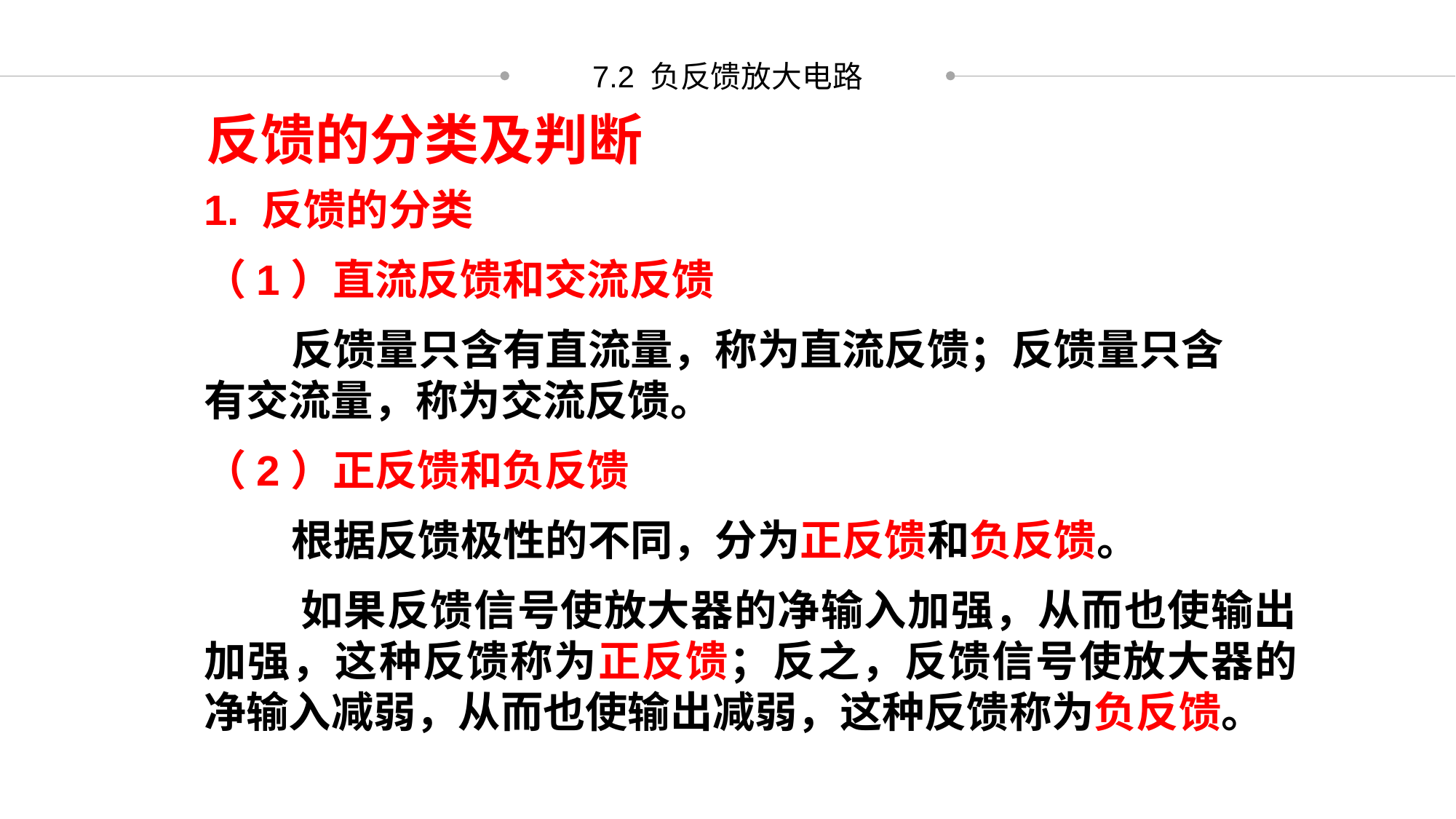

7.2 负反馈放大电路
反馈的分类及判断
1. 反馈的分类
（1）直流反馈和交流反馈

        反馈量只含有直流量，称为直流反馈；反馈量只含有交流量，称为交流反馈。
（2）正反馈和负反馈
        根据反馈极性的不同，分为正反馈和负反馈。
        如果反馈信号使放大器的净输入加强，从而也使输出加强，这种反馈称为正反馈；反之，反馈信号使放大器的净输入减弱，从而也使输出减弱，这种反馈称为负反馈。